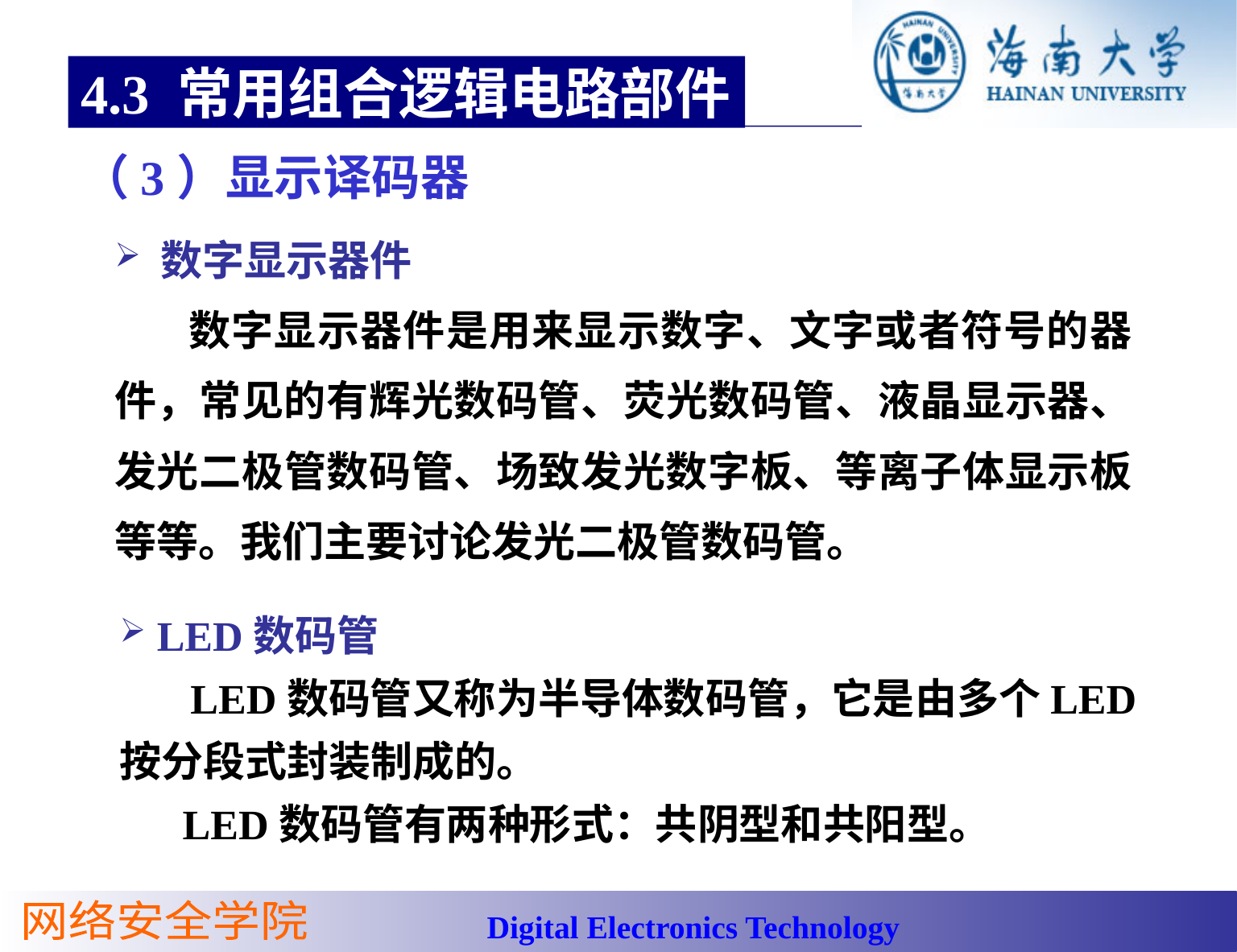

4.3 常用组合逻辑电路部件

（3）显示译码器
 数字显示器件
      数字显示器件是用来显示数字、文字或者符号的器件，常见的有辉光数码管、荧光数码管、液晶显示器、发光二极管数码管、场致发光数字板、等离子体显示板等等。我们主要讨论发光二极管数码管。
 LED数码管
　  LED数码管又称为半导体数码管，它是由多个LED按分段式封装制成的。
      LED数码管有两种形式：共阴型和共阳型。